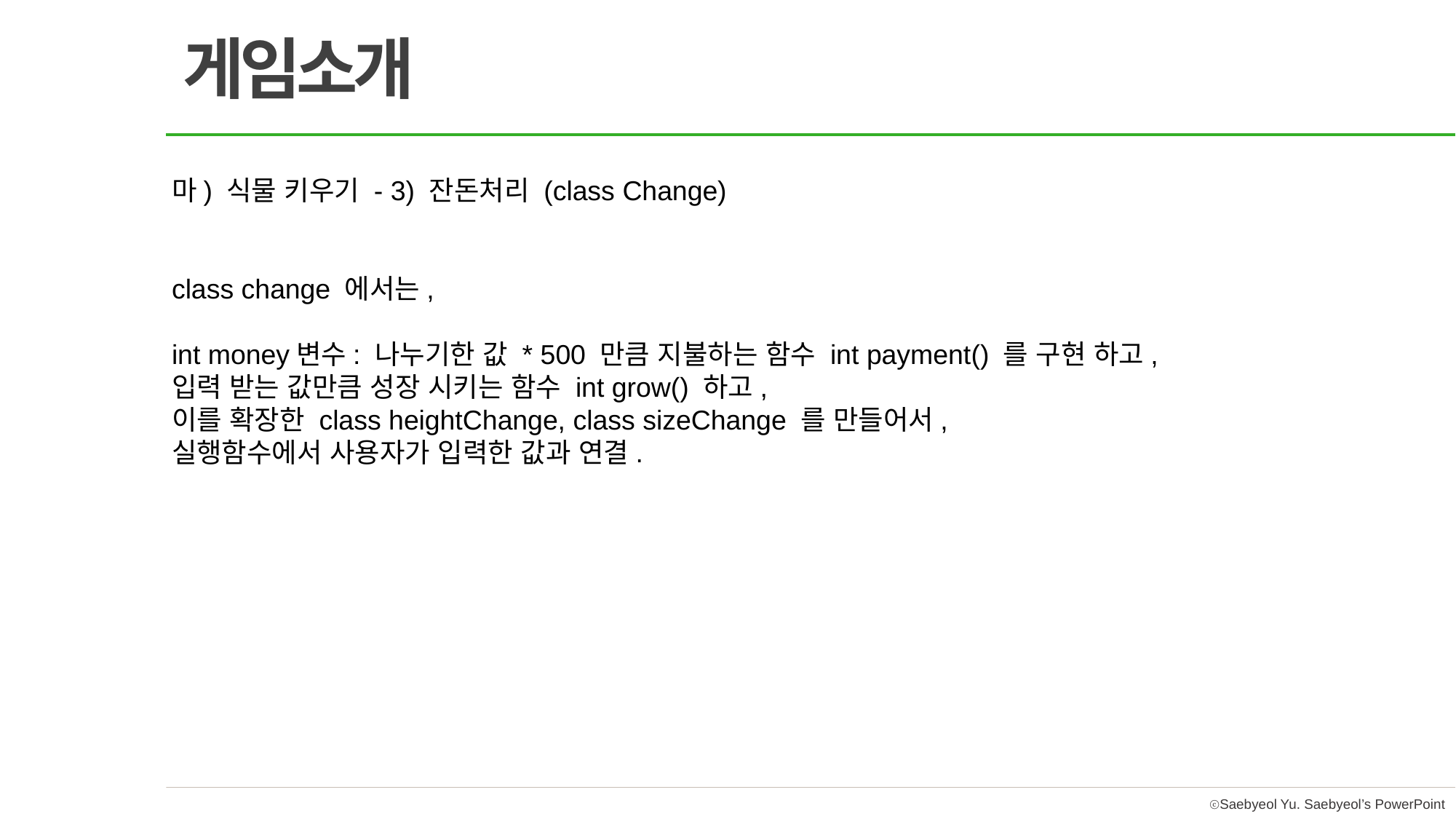

게임소개
마) 식물 키우기 - 3) 잔돈처리 (class Change)

class change 에서는,

int money변수: 나누기한 값 * 500 만큼 지불하는 함수 int payment() 를 구현 하고,
입력 받는 값만큼 성장 시키는 함수 int grow() 하고,
이를 확장한 class heightChange, class sizeChange 를 만들어서,
실행함수에서 사용자가 입력한 값과 연결.